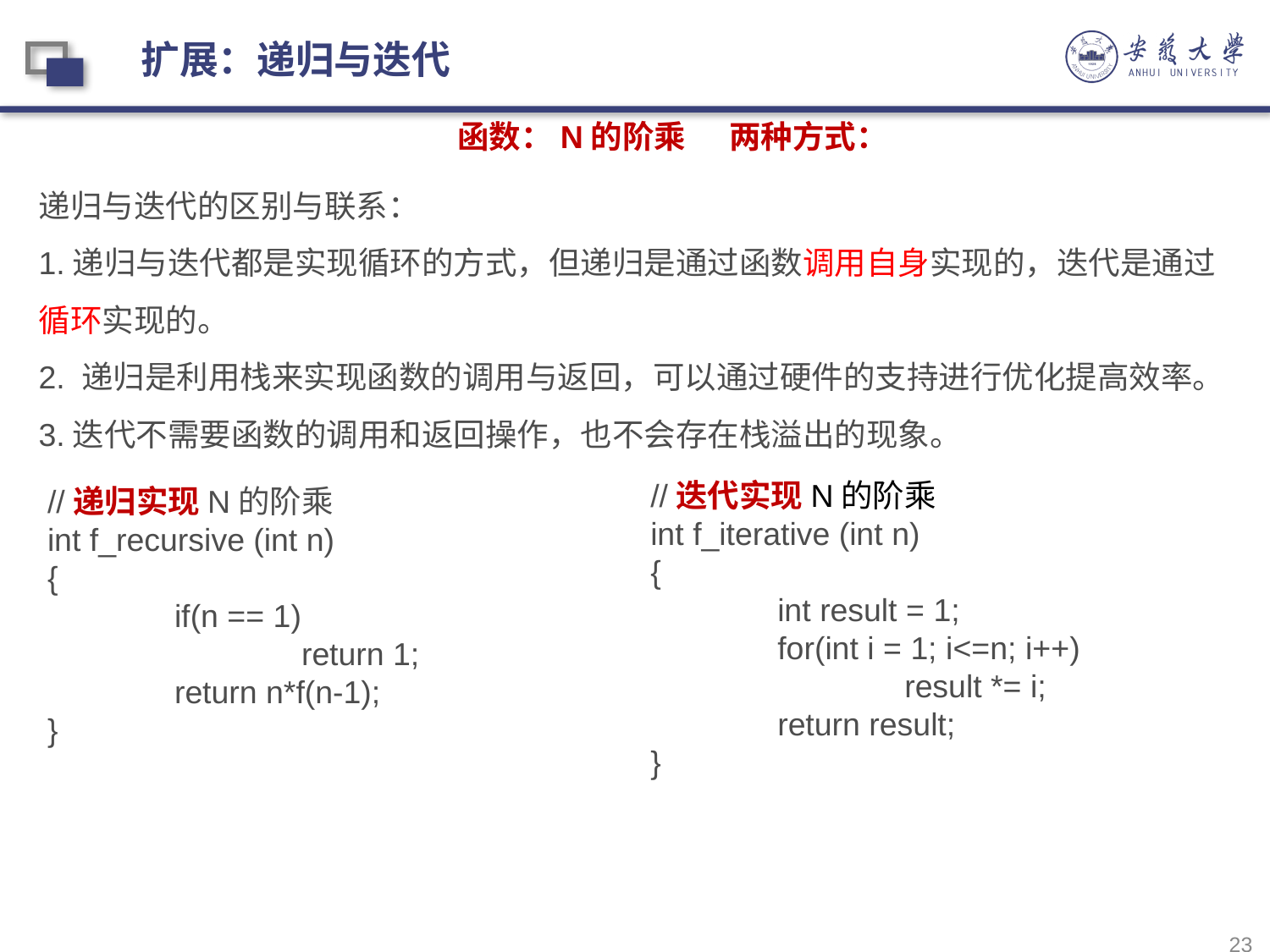

扩展：递归与迭代
函数：N的阶乘      两种方式：
递归与迭代的区别与联系：
1.递归与迭代都是实现循环的方式，但递归是通过函数调用自身实现的，迭代是通过循环实现的。
2. 递归是利用栈来实现函数的调用与返回，可以通过硬件的支持进行优化提高效率。
3.迭代不需要函数的调用和返回操作，也不会存在栈溢出的现象。
E
//迭代实现N的阶乘
int f_iterative (int n)
{
	int result = 1;
	for(int i = 1; i<=n; i++)
		result *= i;	return result;
}
//递归实现N的阶乘
int f_recursive (int n)
{
	if(n == 1)
		return 1;
	return n*f(n-1);
}
23